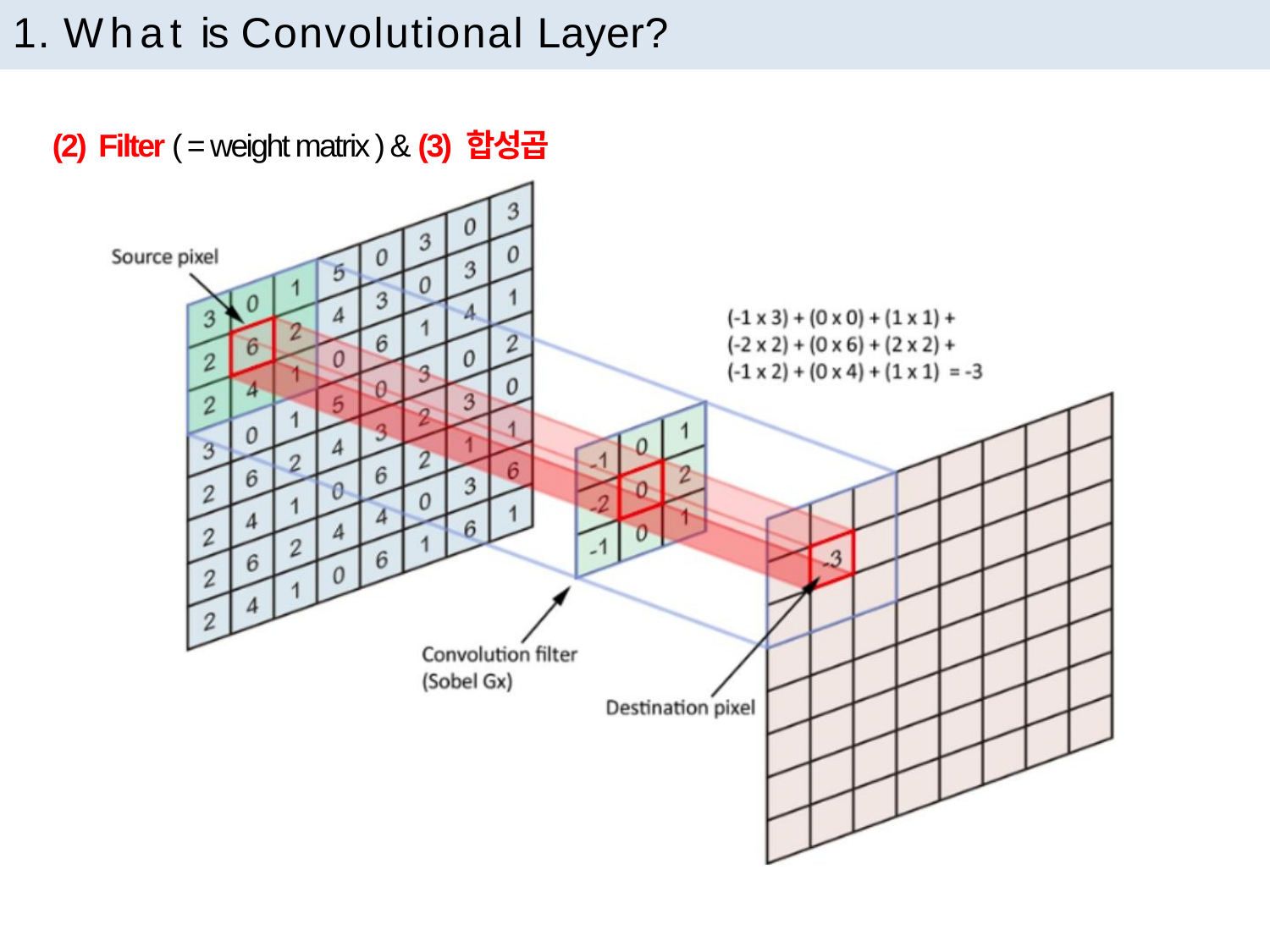

1. What is Convolutional Layer?
(2) Filter ( = weight matrix ) & (3) 합성곱